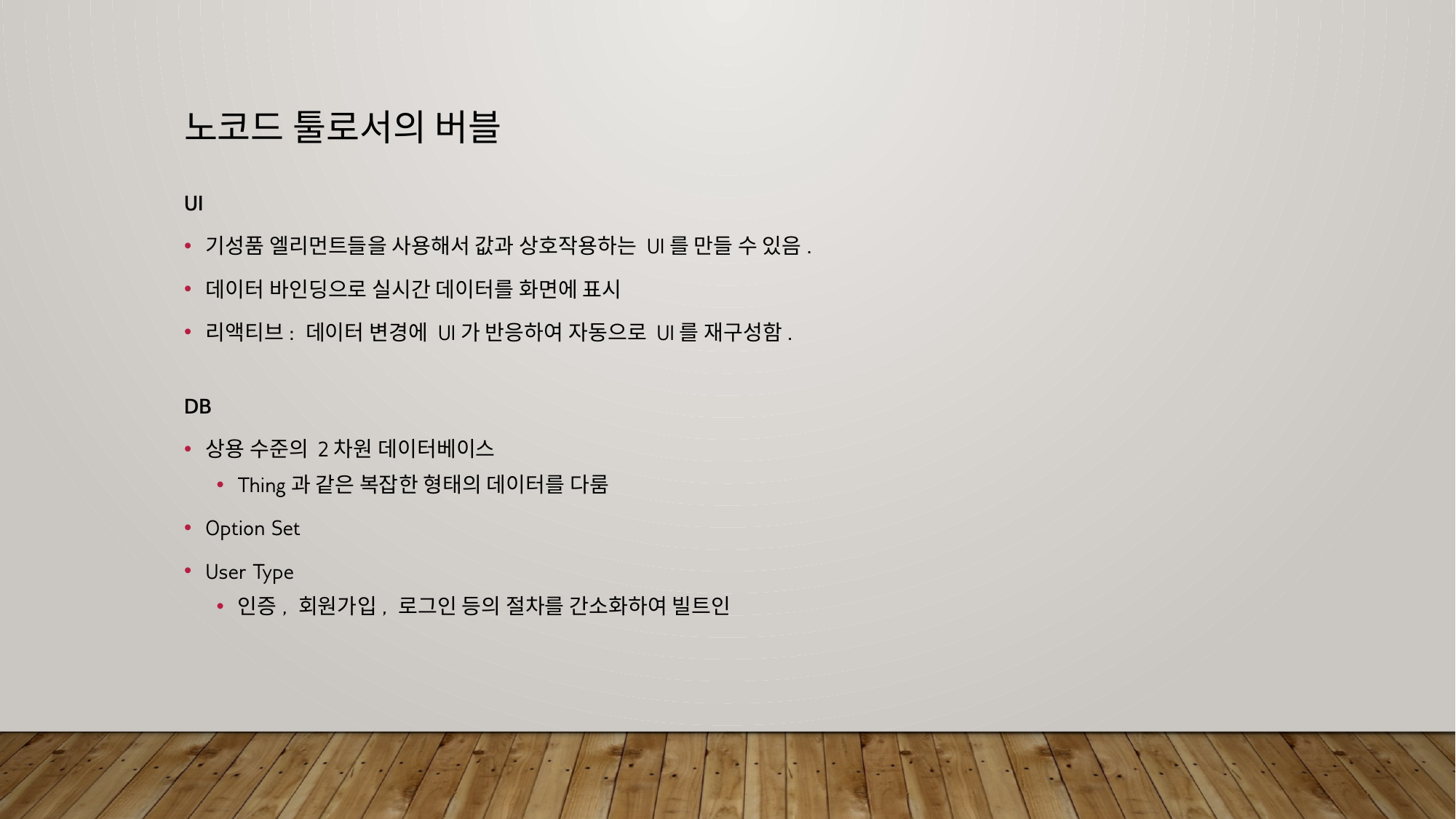

# 노코드 툴로서의 버블
UI
기성품 엘리먼트들을 사용해서 값과 상호작용하는 UI를 만들 수 있음.
데이터 바인딩으로 실시간 데이터를 화면에 표시
리액티브: 데이터 변경에 UI가 반응하여 자동으로 UI를 재구성함.
DB
상용 수준의 2차원 데이터베이스
Thing과 같은 복잡한 형태의 데이터를 다룸
Option Set
User Type
인증, 회원가입, 로그인 등의 절차를 간소화하여 빌트인